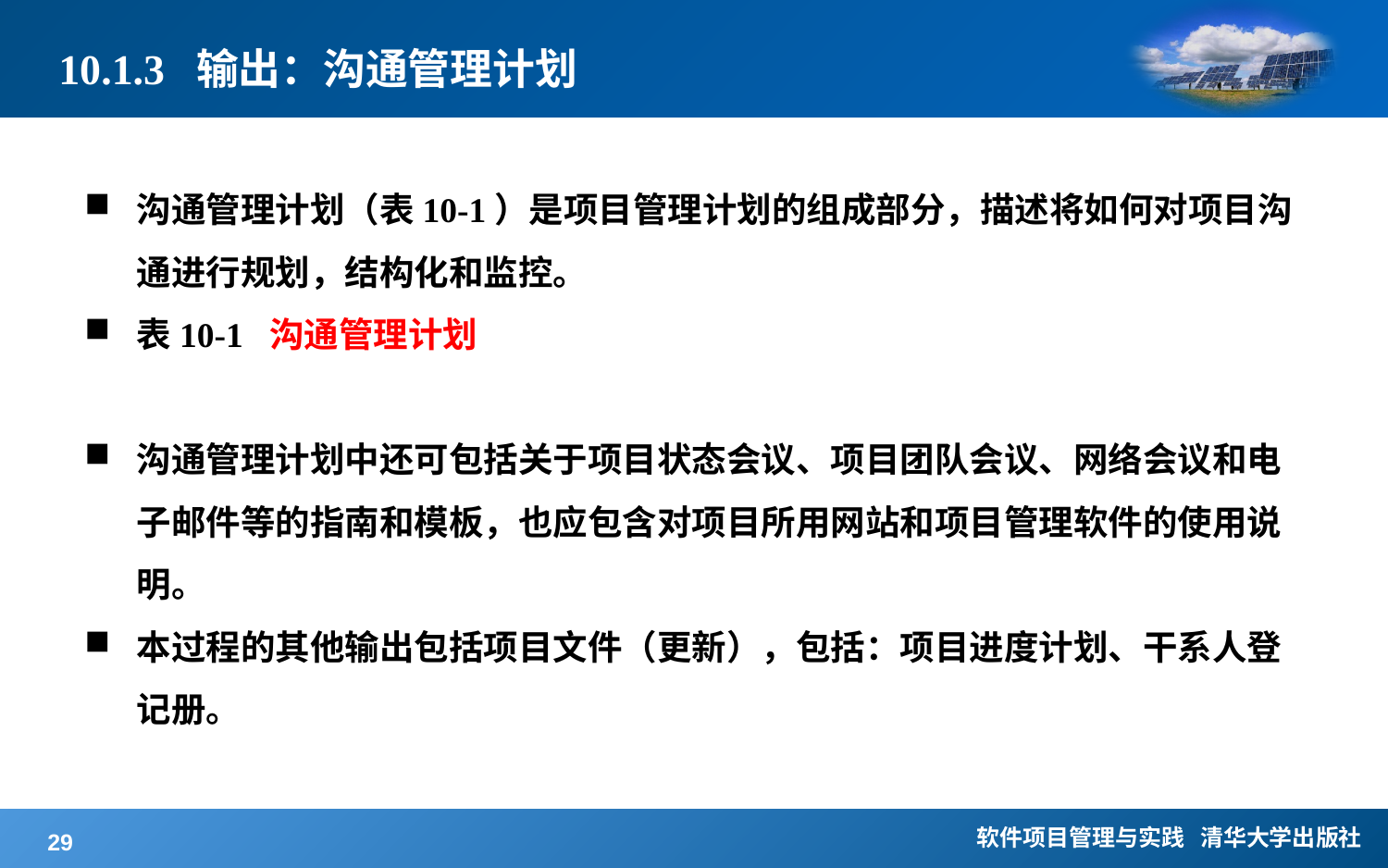

# 10.1.3  输出：沟通管理计划
沟通管理计划（表10-1）是项目管理计划的组成部分，描述将如何对项目沟通进行规划，结构化和监控。
表10-1  沟通管理计划

沟通管理计划中还可包括关于项目状态会议、项目团队会议、网络会议和电子邮件等的指南和模板，也应包含对项目所用网站和项目管理软件的使用说明。
本过程的其他输出包括项目文件（更新），包括：项目进度计划、干系人登记册。